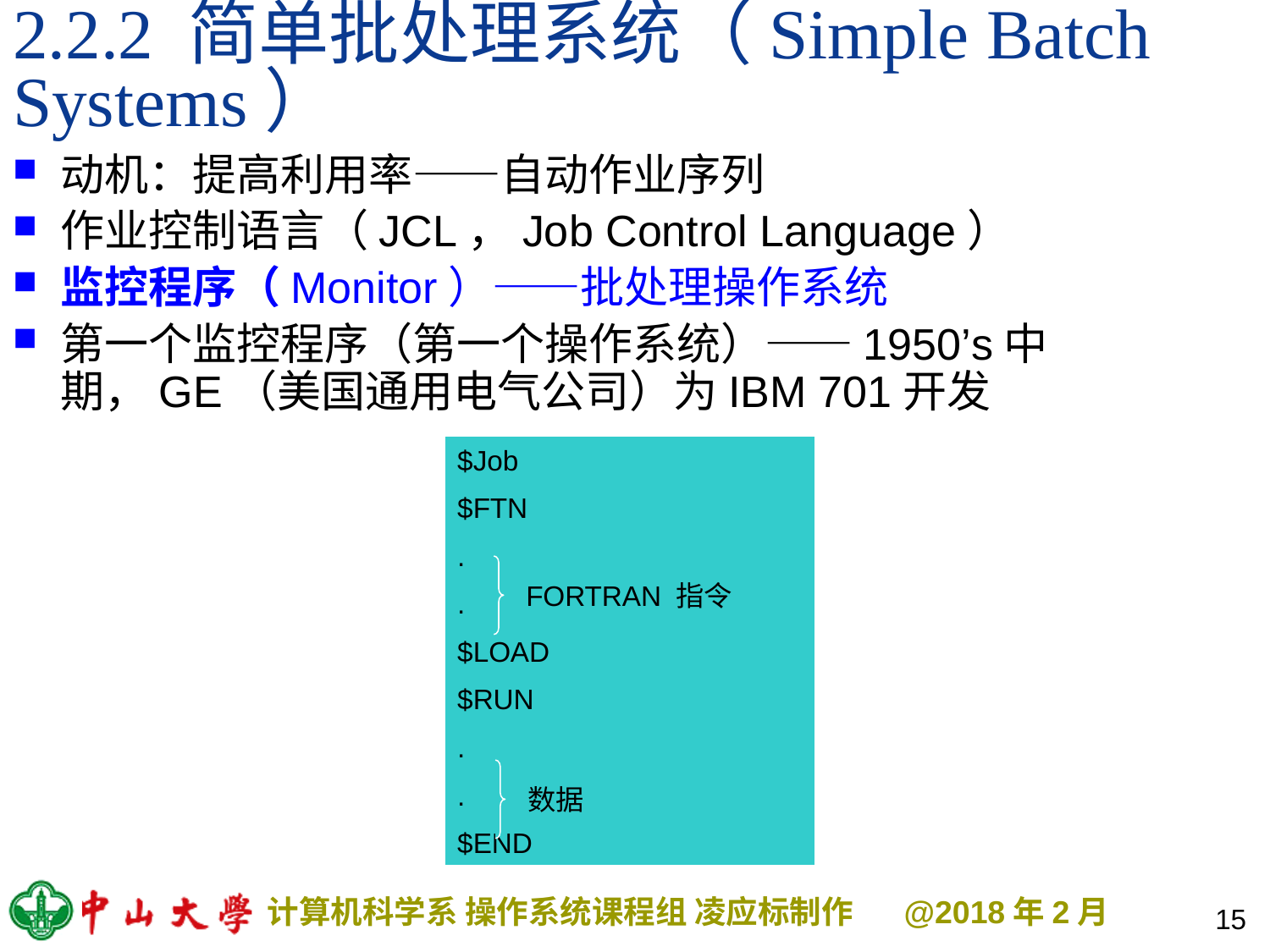

# 2.2.2 简单批处理系统（Simple Batch Systems）
动机：提高利用率——自动作业序列
作业控制语言（JCL，Job Control Language）
监控程序（Monitor）——批处理操作系统
第一个监控程序（第一个操作系统）——1950’s中期，GE（美国通用电气公司）为IBM 701开发
$Job
$FTN
.
.
$LOAD
$RUN
.
.
$END

FORTRAN 指令

数据
15